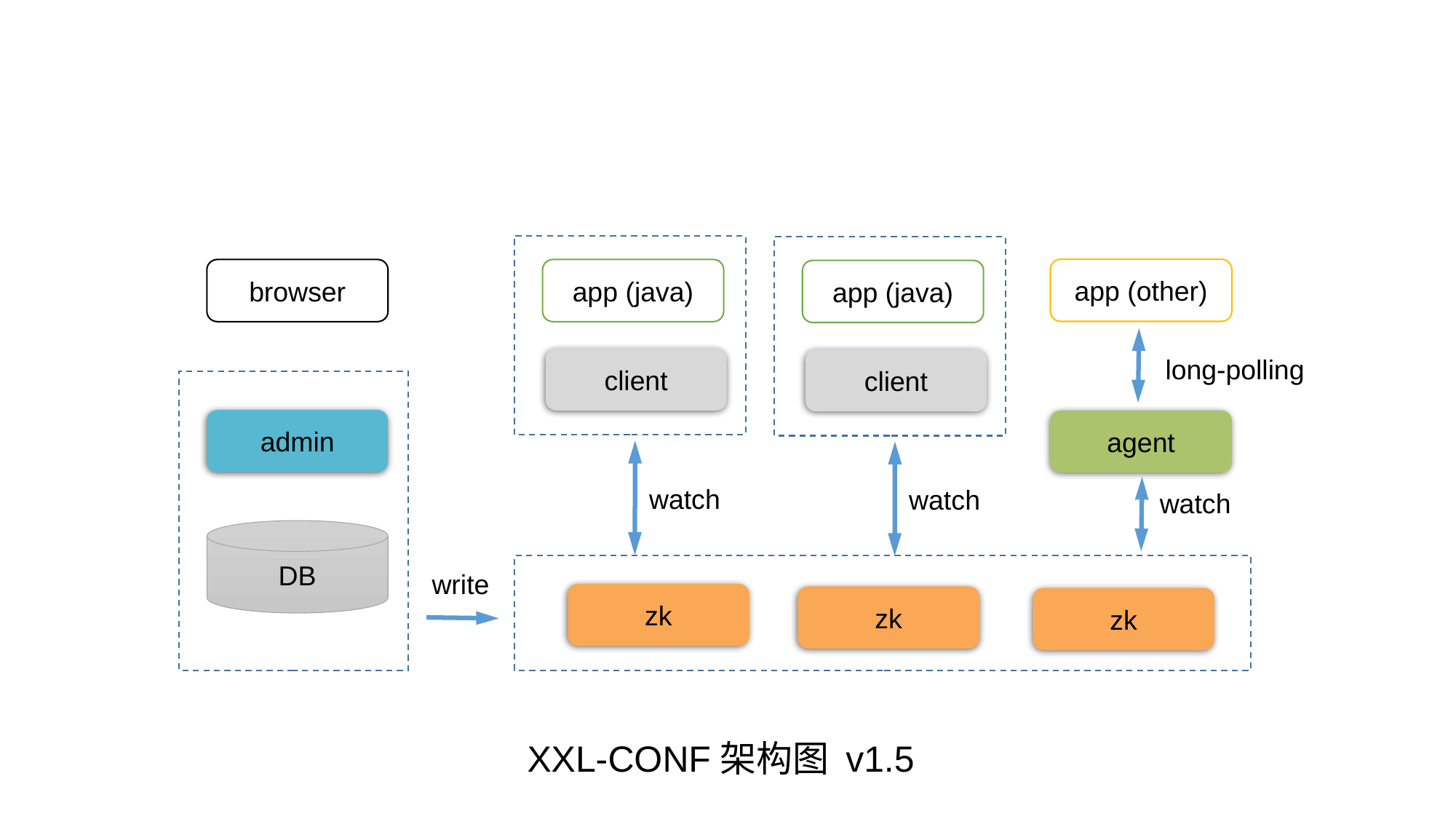

app (other)
browser
app (java)
app (java)
long-polling
client
client

admin
agent
watch
watch
watch
DB

write
zk
zk
zk
XXL-CONF架构图 v1.5